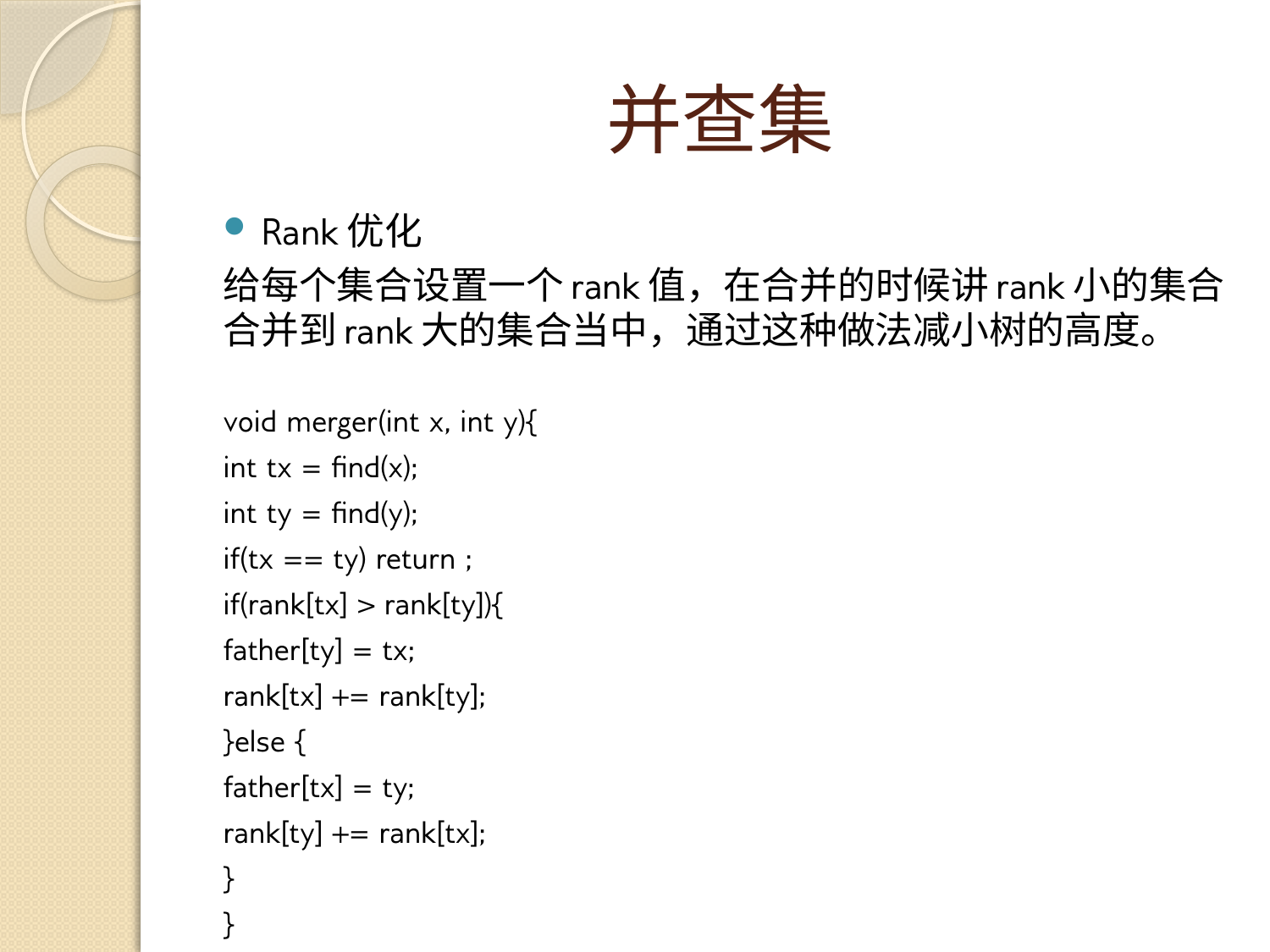

# 并查集
Rank优化
给每个集合设置一个rank值，在合并的时候讲rank小的集合合并到rank大的集合当中，通过这种做法减小树的高度。

void merger(int x, int y){
	int tx = find(x);
	int ty = find(y);
	if(tx == ty) return ;
	if(rank[tx] > rank[ty]){
		father[ty] = tx;
		rank[tx] += rank[ty];
	}else {
		father[tx] = ty;
		rank[ty] += rank[tx];
	}
}